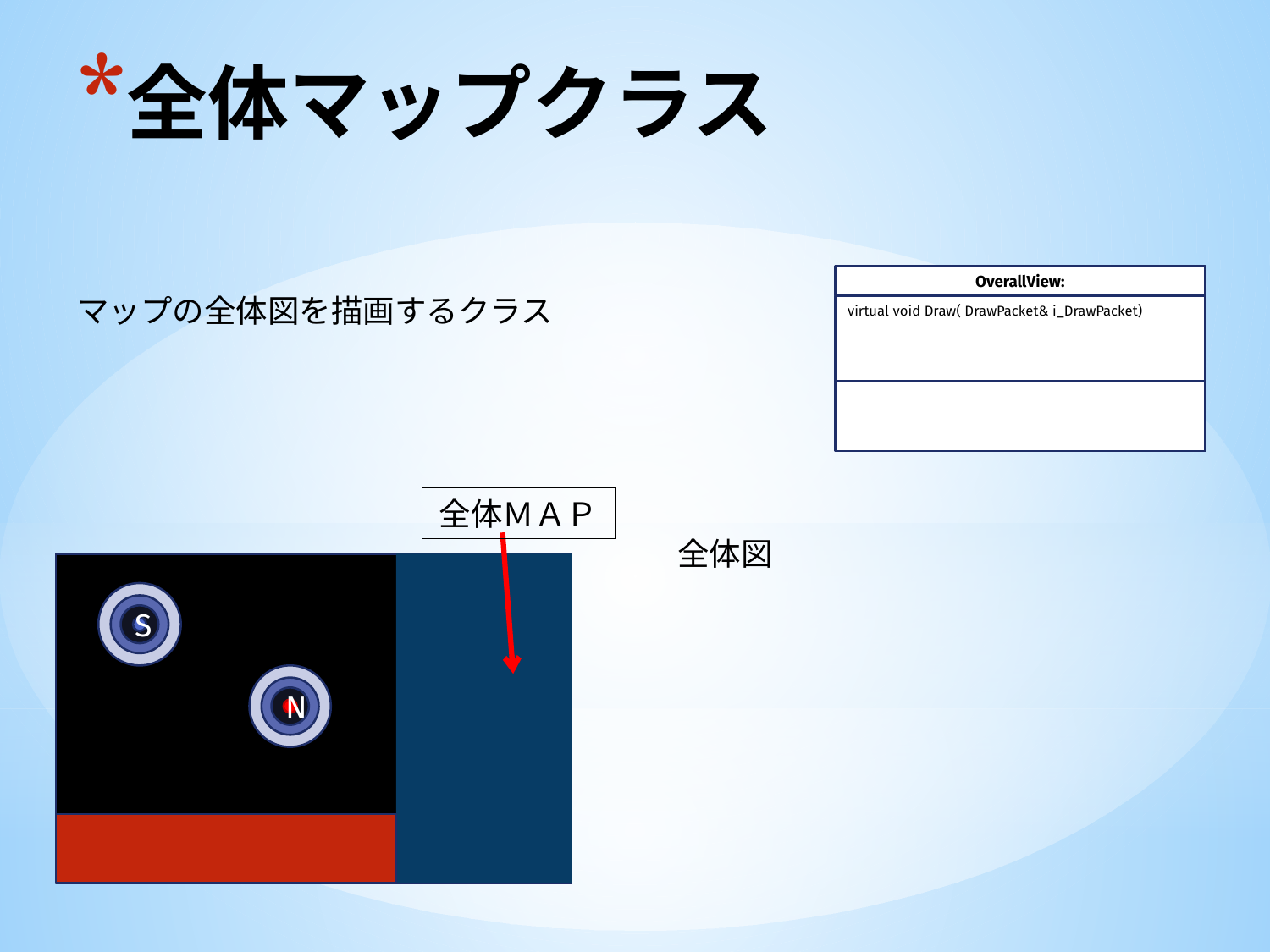

# 全体マップクラス
OverallView:
virtual void Draw( DrawPacket& i_DrawPacket)

マップの全体図を描画するクラス
全体ＭＡＰ

S

N

全体図